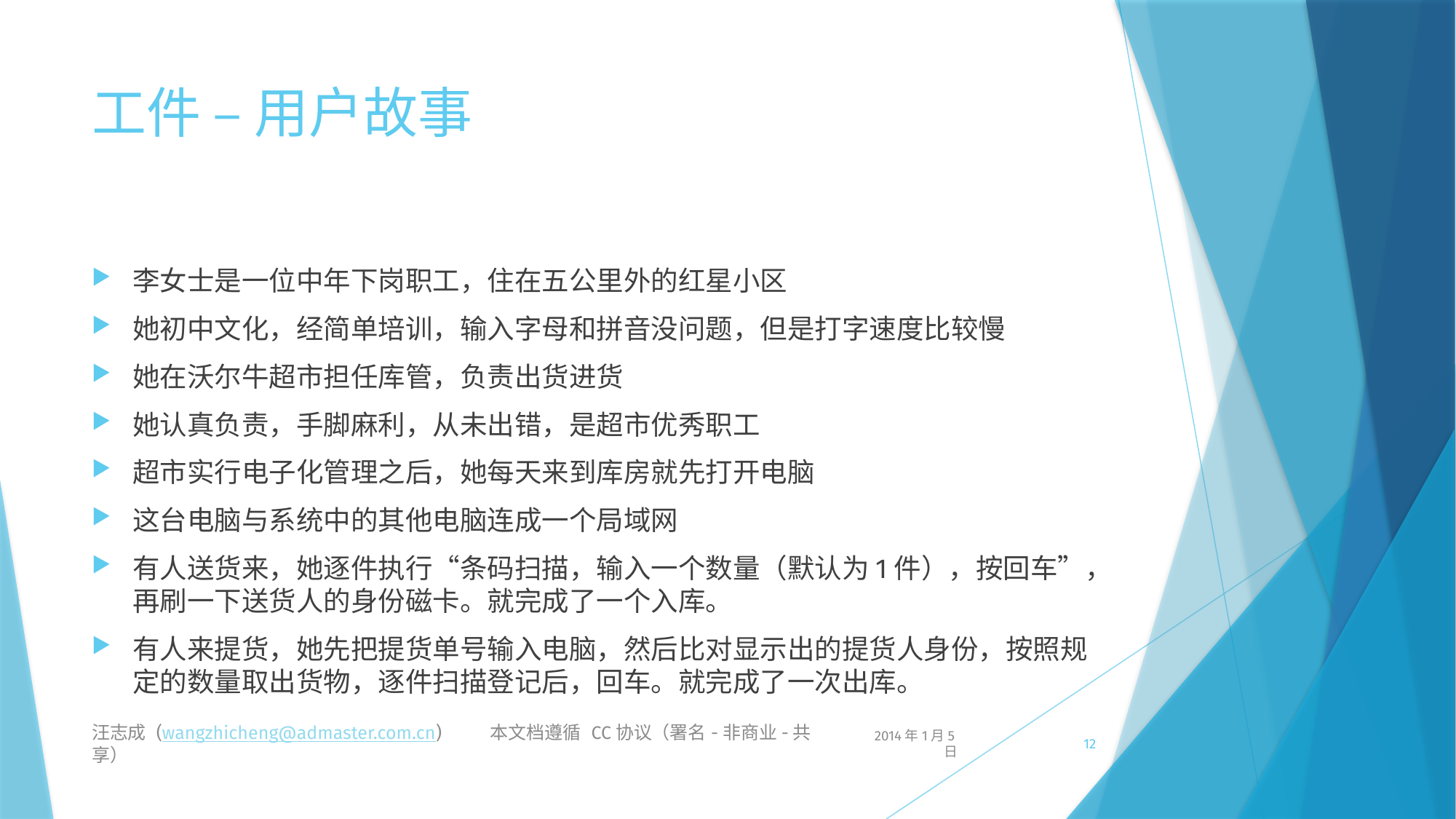

# 工件 – 用户故事
李女士是一位中年下岗职工，住在五公里外的红星小区
她初中文化，经简单培训，输入字母和拼音没问题，但是打字速度比较慢
她在沃尔牛超市担任库管，负责出货进货
她认真负责，手脚麻利，从未出错，是超市优秀职工
超市实行电子化管理之后，她每天来到库房就先打开电脑
这台电脑与系统中的其他电脑连成一个局域网
有人送货来，她逐件执行“条码扫描，输入一个数量（默认为1件），按回车”，再刷一下送货人的身份磁卡。就完成了一个入库。
有人来提货，她先把提货单号输入电脑，然后比对显示出的提货人身份，按照规定的数量取出货物，逐件扫描登记后，回车。就完成了一次出库。
汪志成 (wangzhicheng@admaster.com.cn)         本文档遵循 CC协议（署名-非商业-共享）
2014年1月5日
12